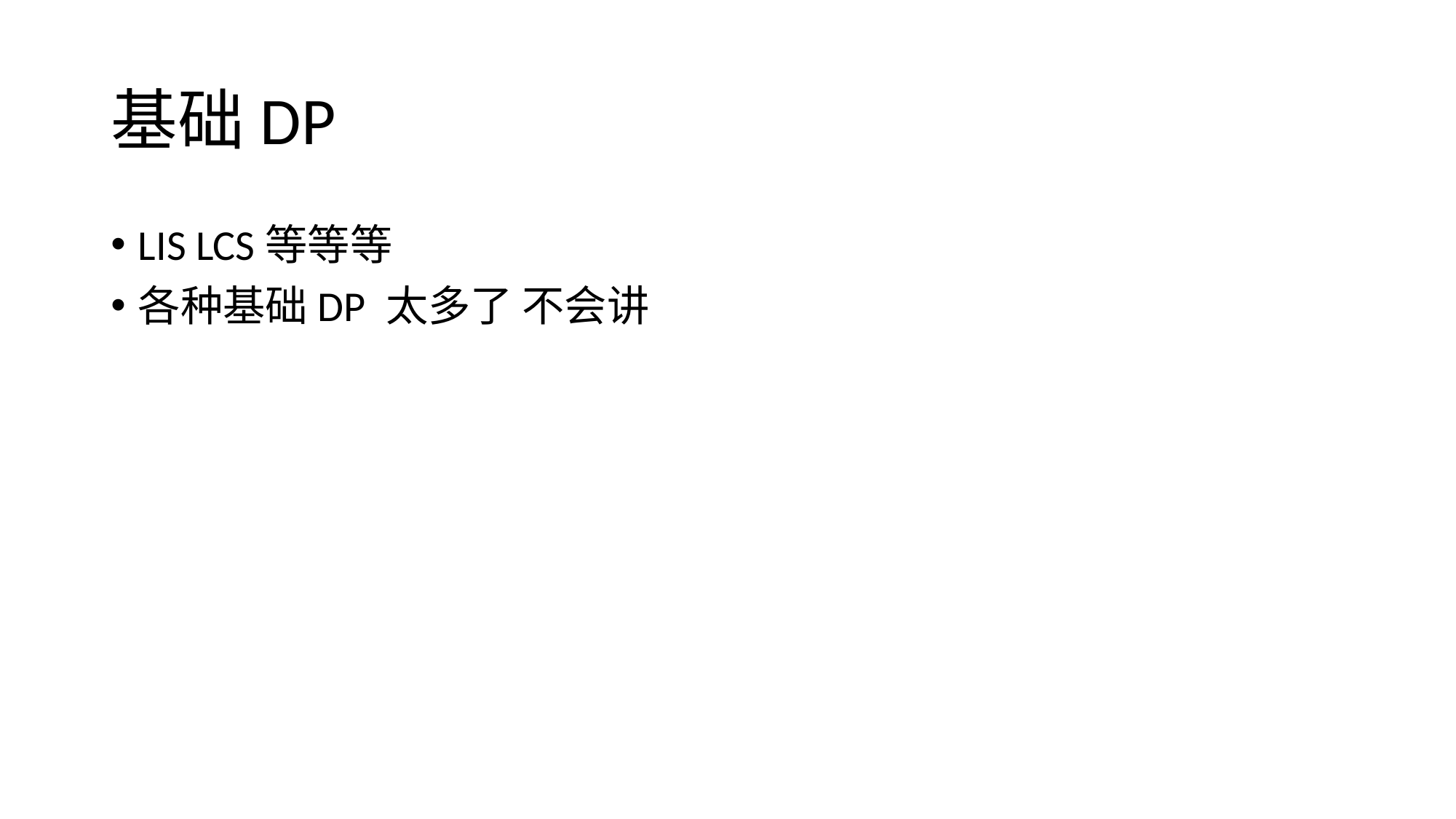

# 基础DP
LIS LCS等等等
各种基础DP 太多了 不会讲